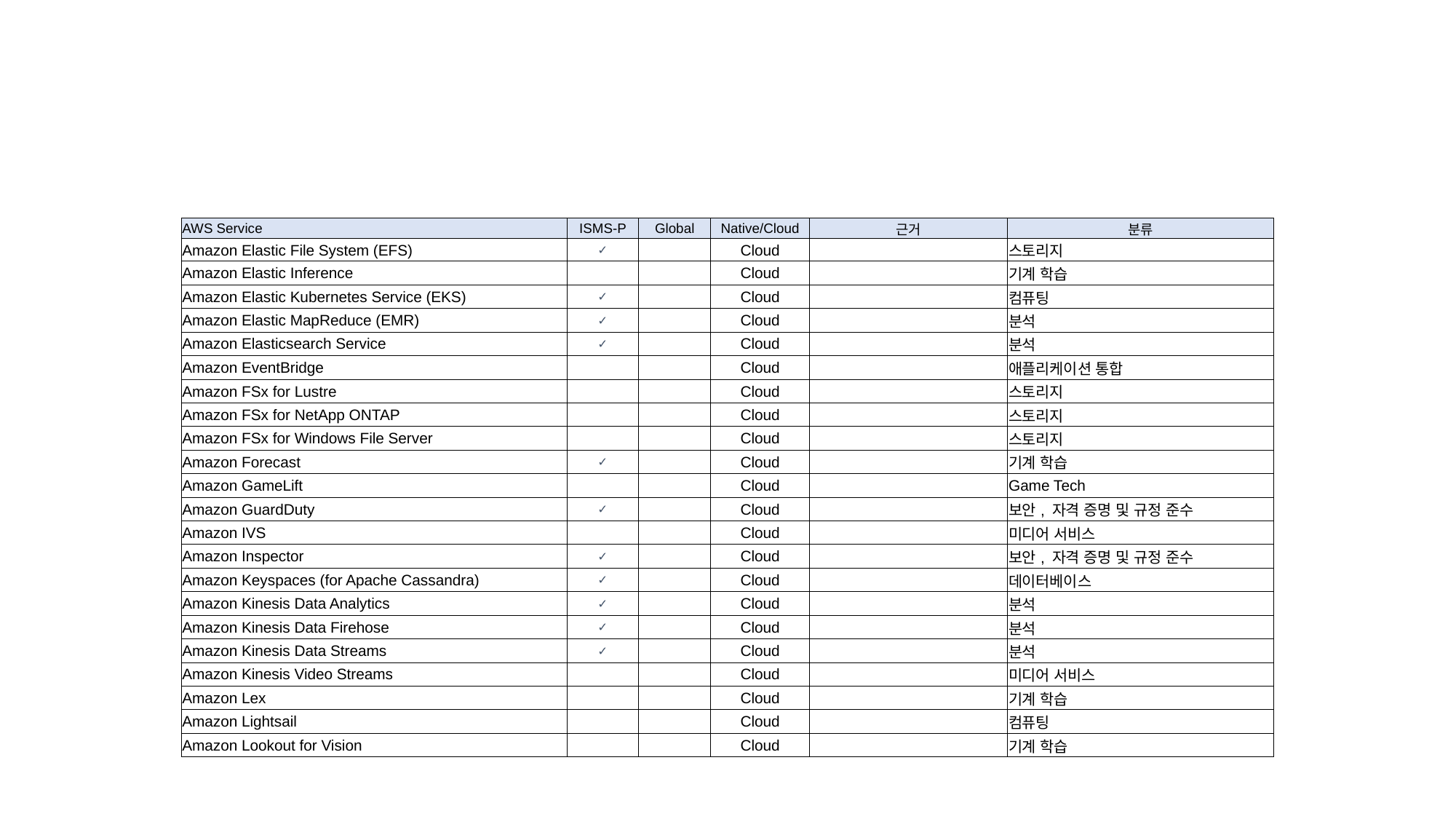

| AWS Service | ISMS-P | Global | Native/Cloud | 근거 | 분류 |
| --- | --- | --- | --- | --- | --- |
| Amazon Elastic File System (EFS) | ✓ |  | Cloud |  | 스토리지 |
| Amazon Elastic Inference |  |  | Cloud |  | 기계 학습 |
| Amazon Elastic Kubernetes Service (EKS) | ✓ |  | Cloud |  | 컴퓨팅 |
| Amazon Elastic MapReduce (EMR) | ✓ |  | Cloud |  | 분석 |
| Amazon Elasticsearch Service | ✓ |  | Cloud |  | 분석 |
| Amazon EventBridge |  |  | Cloud |  | 애플리케이션 통합 |
| Amazon FSx for Lustre |  |  | Cloud |  | 스토리지 |
| Amazon FSx for NetApp ONTAP |  |  | Cloud |  | 스토리지 |
| Amazon FSx for Windows File Server |  |  | Cloud |  | 스토리지 |
| Amazon Forecast | ✓ |  | Cloud |  | 기계 학습 |
| Amazon GameLift |  |  | Cloud |  | Game Tech |
| Amazon GuardDuty | ✓ |  | Cloud |  | 보안, 자격 증명 및 규정 준수 |
| Amazon IVS |  |  | Cloud |  | 미디어 서비스 |
| Amazon Inspector | ✓ |  | Cloud |  | 보안, 자격 증명 및 규정 준수 |
| Amazon Keyspaces (for Apache Cassandra) | ✓ |  | Cloud |  | 데이터베이스 |
| Amazon Kinesis Data Analytics | ✓ |  | Cloud |  | 분석 |
| Amazon Kinesis Data Firehose | ✓ |  | Cloud |  | 분석 |
| Amazon Kinesis Data Streams | ✓ |  | Cloud |  | 분석 |
| Amazon Kinesis Video Streams |  |  | Cloud |  | 미디어 서비스 |
| Amazon Lex |  |  | Cloud |  | 기계 학습 |
| Amazon Lightsail |  |  | Cloud |  | 컴퓨팅 |
| Amazon Lookout for Vision |  |  | Cloud |  | 기계 학습 |